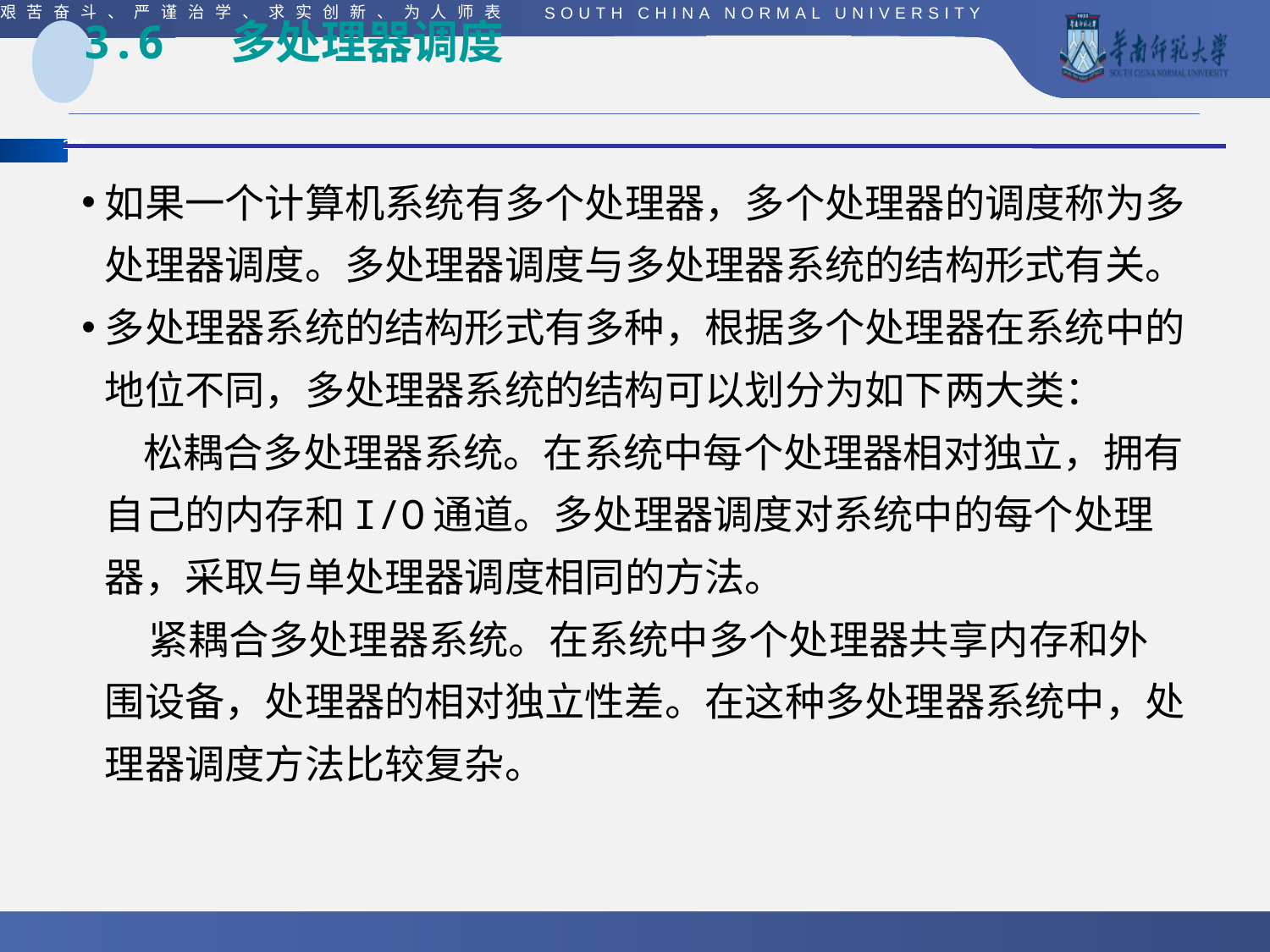

# 3.6  多处理器调度
如果一个计算机系统有多个处理器，多个处理器的调度称为多处理器调度。多处理器调度与多处理器系统的结构形式有关。
多处理器系统的结构形式有多种，根据多个处理器在系统中的地位不同，多处理器系统的结构可以划分为如下两大类：
      松耦合多处理器系统。在系统中每个处理器相对独立，拥有自己的内存和I/O通道。多处理器调度对系统中的每个处理器，采取与单处理器调度相同的方法。
	    紧耦合多处理器系统。在系统中多个处理器共享内存和外围设备，处理器的相对独立性差。在这种多处理器系统中，处理器调度方法比较复杂。

209